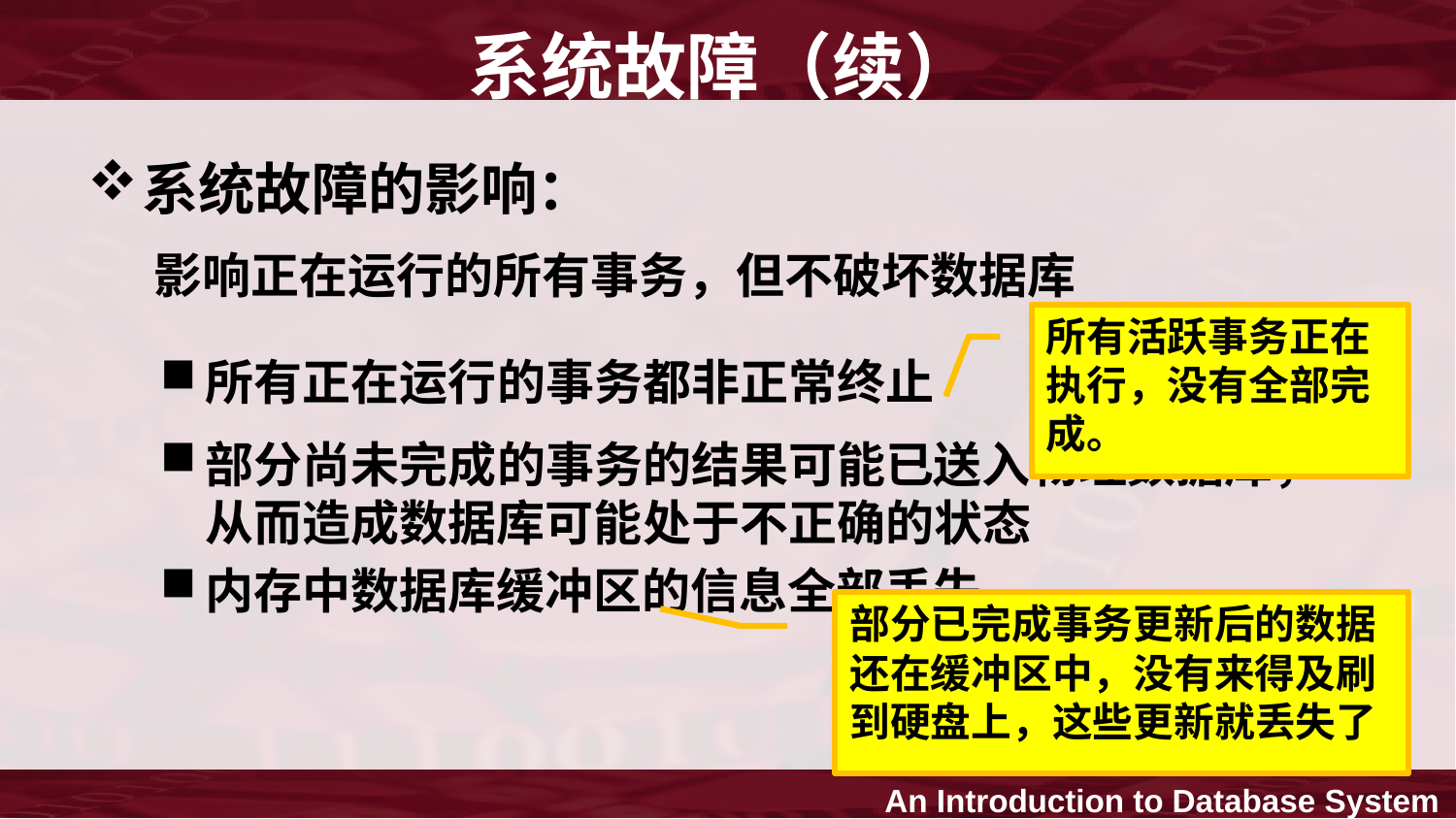

系统故障（续）
系统故障的影响：
     影响正在运行的所有事务，但不破坏数据库
所有正在运行的事务都非正常终止
部分尚未完成的事务的结果可能已送入物理数据库，从而造成数据库可能处于不正确的状态
内存中数据库缓冲区的信息全部丢失

所有活跃事务正在执行，没有全部完成。
部分已完成事务更新后的数据还在缓冲区中，没有来得及刷到硬盘上，这些更新就丢失了